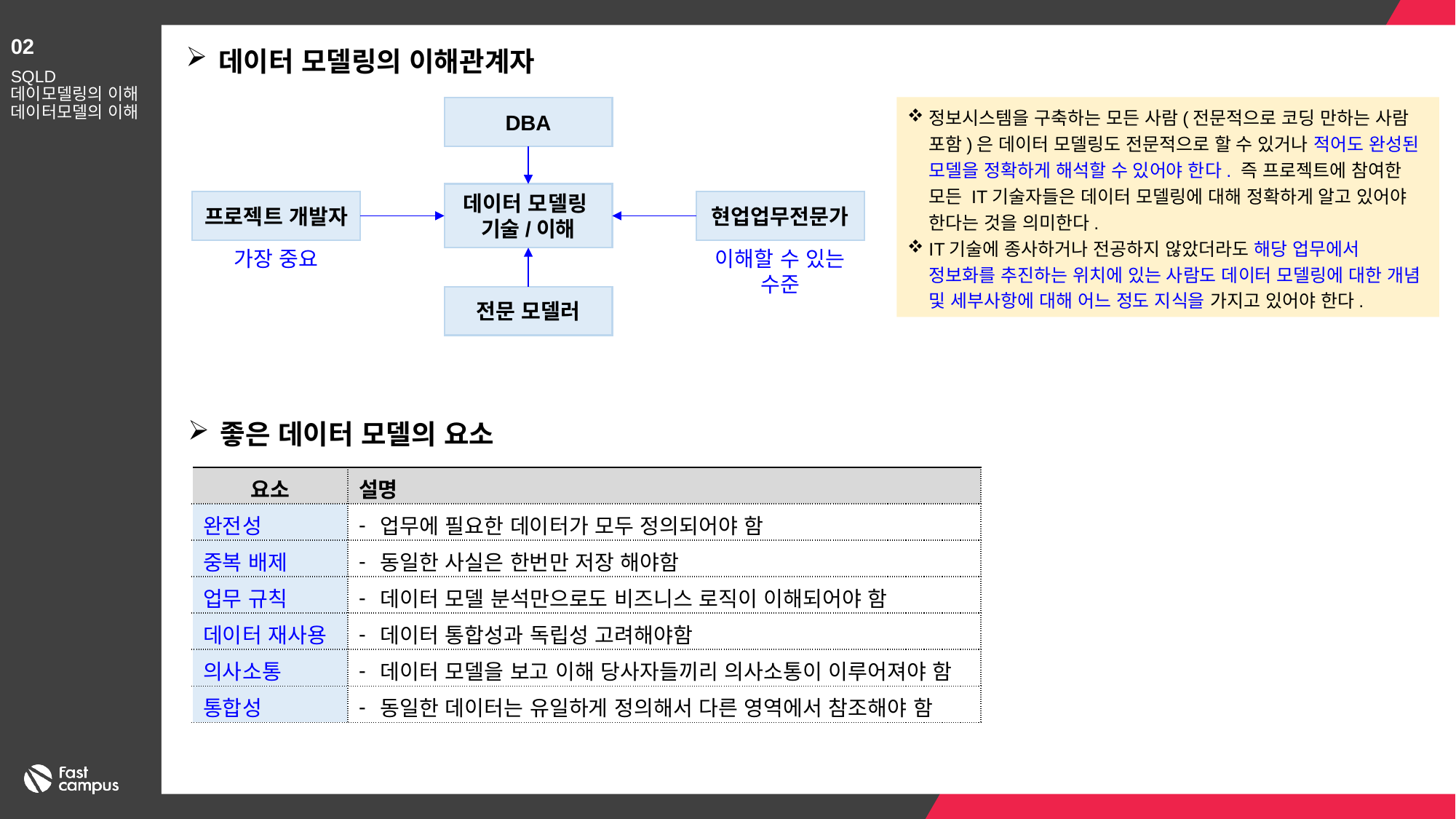

02
데이터 모델링의 이해관계자
SQLD
데이모델링의 이해
데이터모델의 이해

정보시스템을 구축하는 모든 사람(전문적으로 코딩 만하는 사람 포함)은 데이터 모델링도 전문적으로 할 수 있거나 적어도 완성된 모델을 정확하게 해석할 수 있어야 한다. 즉 프로젝트에 참여한 모든 IT기술자들은 데이터 모델링에 대해 정확하게 알고 있어야 한다는 것을 의미한다.
IT기술에 종사하거나 전공하지 않았더라도 해당 업무에서 정보화를 추진하는 위치에 있는 사람도 데이터 모델링에 대한 개념 및 세부사항에 대해 어느 정도 지식을 가지고 있어야 한다.
DBA
데이터 모델링
기술/이해
프로젝트 개발자
현업업무전문가
가장 중요
이해할 수 있는 수준
전문 모델러
좋은 데이터 모델의 요소
| 요소 | 설명 |
| --- | --- |
| 완전성 | 업무에 필요한 데이터가 모두 정의되어야 함 |
| 중복 배제 | 동일한 사실은 한번만 저장 해야함 |
| 업무 규칙 | 데이터 모델 분석만으로도 비즈니스 로직이 이해되어야 함 |
| 데이터 재사용 | 데이터 통합성과 독립성 고려해야함 |
| 의사소통 | 데이터 모델을 보고 이해 당사자들끼리 의사소통이 이루어져야 함 |
| 통합성 | 동일한 데이터는 유일하게 정의해서 다른 영역에서 참조해야 함 |